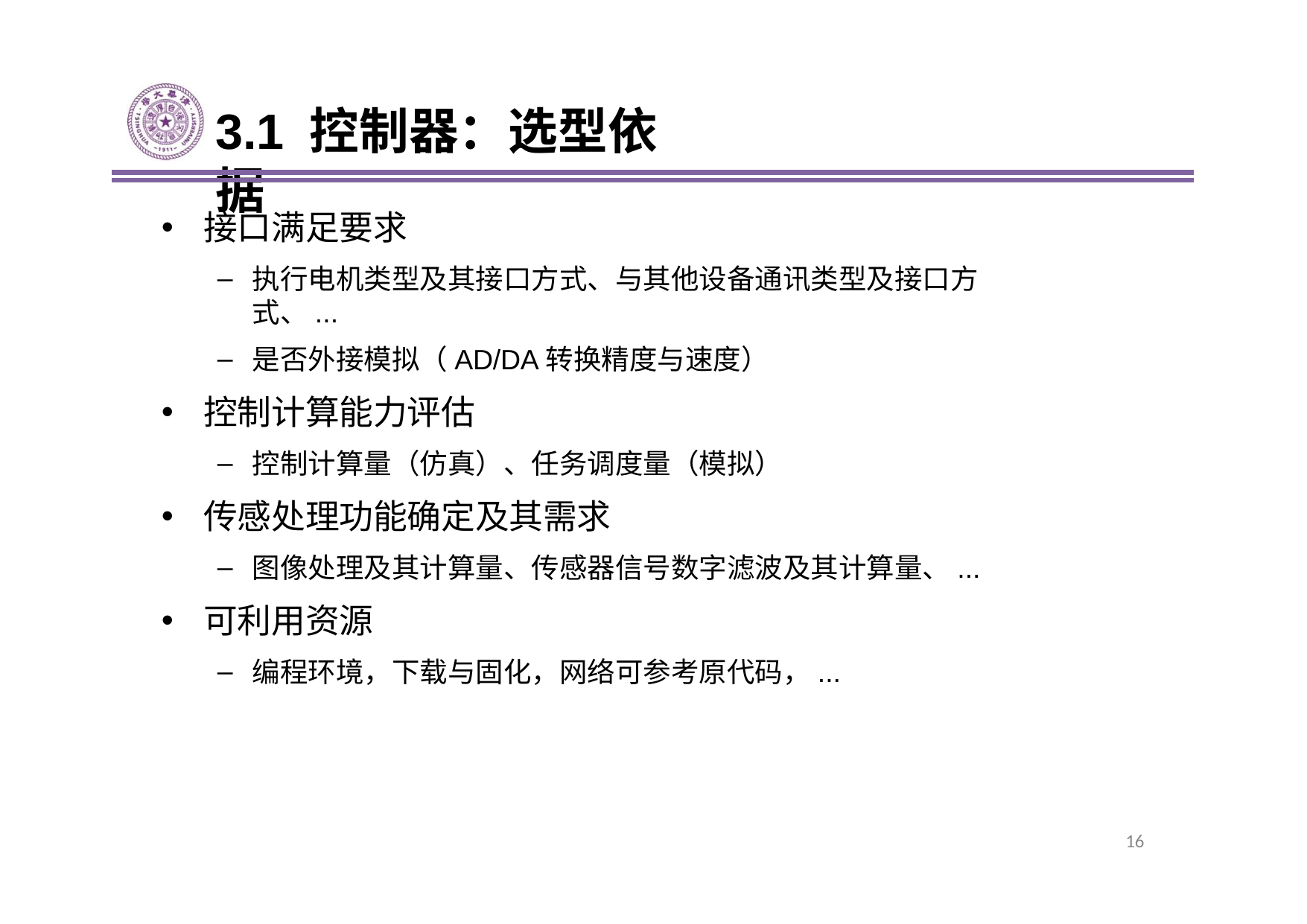

# 3.1 控制器：选型依据

接口满足要求
执行电机类型及其接口方式、与其他设备通讯类型及接口方式、...
是否外接模拟（AD/DA转换精度与速度）
控制计算能力评估
控制计算量（仿真）、任务调度量（模拟）
传感处理功能确定及其需求
图像处理及其计算量、传感器信号数字滤波及其计算量、...
可利用资源
编程环境，下载与固化，网络可参考原代码，...
16